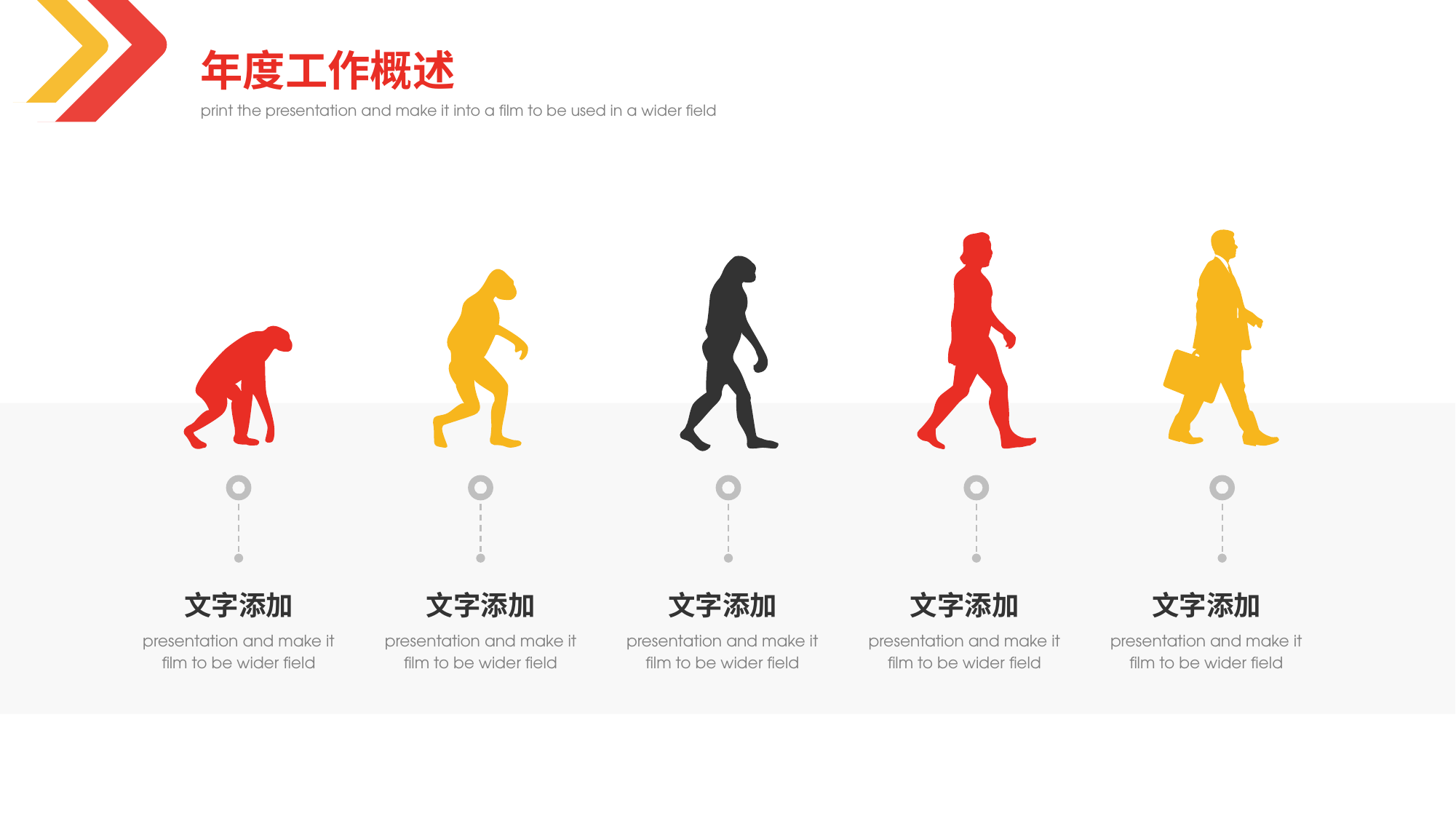

年度工作概述
print the presentation and make it into a film to be used in a wider field

文字添加
presentation and make it film to be wider field
文字添加
presentation and make it film to be wider field
文字添加
presentation and make it film to be wider field
文字添加
presentation and make it film to be wider field
文字添加
presentation and make it film to be wider field